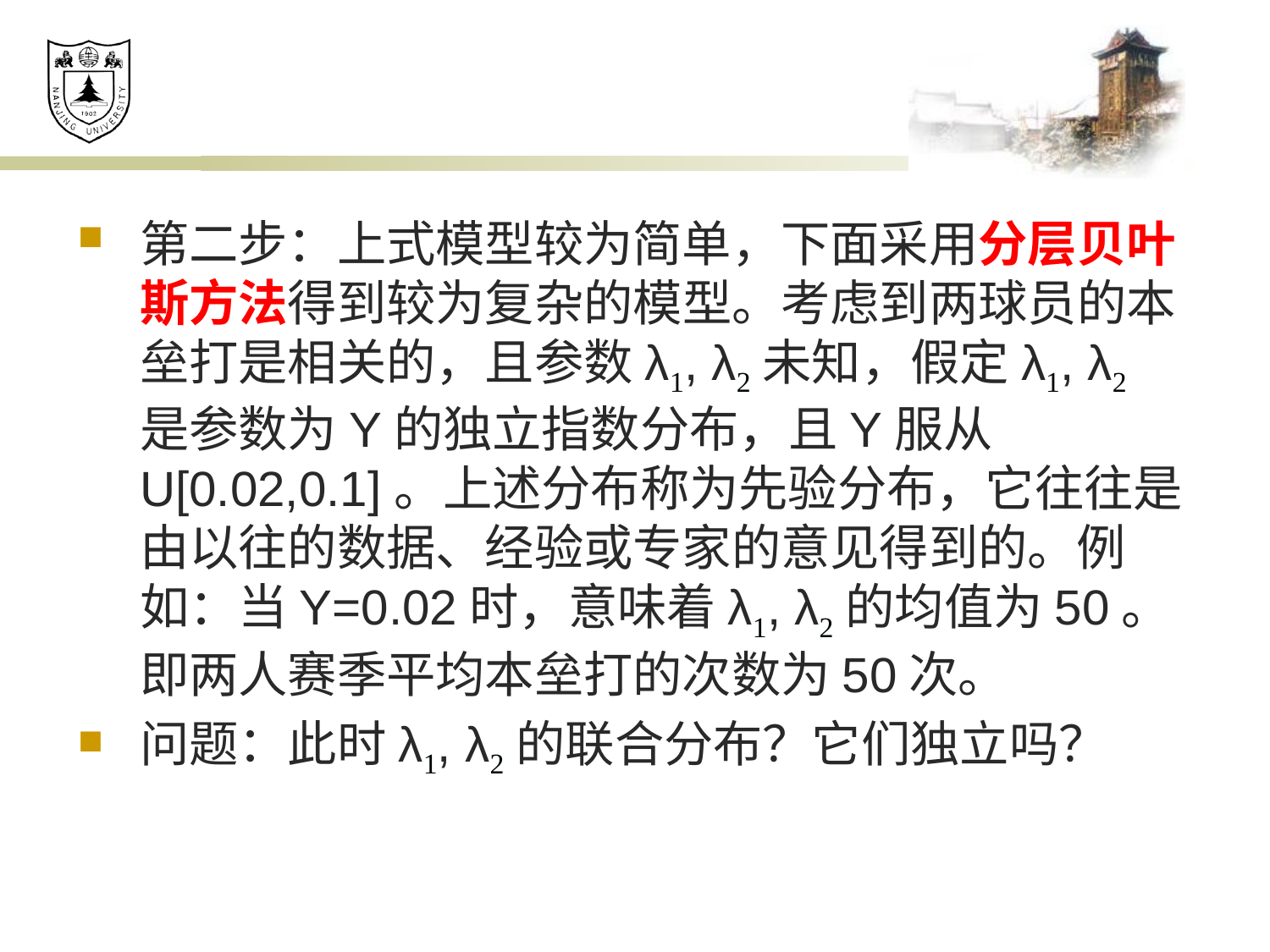

#
第二步：上式模型较为简单，下面采用分层贝叶斯方法得到较为复杂的模型。考虑到两球员的本垒打是相关的，且参数λ1, λ2未知，假定λ1, λ2是参数为Y的独立指数分布，且Y服从U[0.02,0.1]。上述分布称为先验分布，它往往是由以往的数据、经验或专家的意见得到的。例如：当Y=0.02时，意味着λ1, λ2的均值为50。即两人赛季平均本垒打的次数为50次。
问题：此时λ1, λ2的联合分布？它们独立吗？